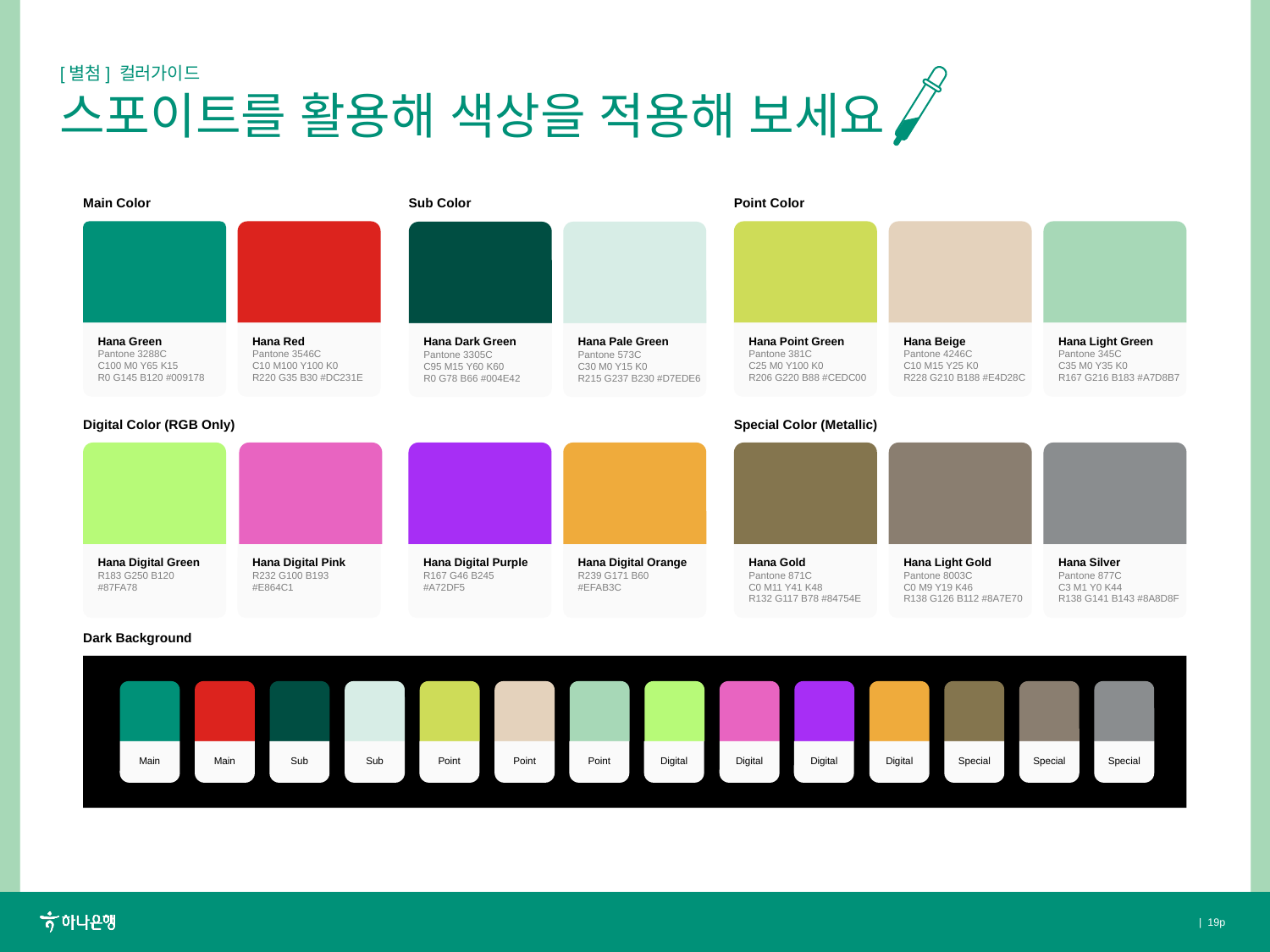

[별첨] 컬러가이드

스포이트를 활용해 색상을 적용해 보세요
Main Color
Sub Color
Point Color

Hana Green
Pantone 3288C
C100 M0 Y65 K15
R0 G145 B120 #009178
Hana Red
Pantone 3546C
C10 M100 Y100 K0
R220 G35 B30 #DC231E
Hana Point Green
Pantone 381C
C25 M0 Y100 K0
R206 G220 B88 #CEDC00
Hana Beige
Pantone 4246C
C10 M15 Y25 K0
R228 G210 B188 #E4D28C
Hana Light Green
Pantone 345C
C35 M0 Y35 K0
R167 G216 B183 #A7D8B7
Hana Dark Green
Pantone 3305C
C95 M15 Y60 K60
R0 G78 B66 #004E42
Hana Pale Green
Pantone 573C
C30 M0 Y15 K0
R215 G237 B230 #D7EDE6
Digital Color (RGB Only)
Special Color (Metallic)

Hana Digital Green
R183 G250 B120
#87FA78
Hana Digital Pink
R232 G100 B193
#E864C1
Hana Digital Purple
R167 G46 B245
#A72DF5
Hana Digital Orange
R239 G171 B60
#EFAB3C
Hana Gold
Pantone 871C
C0 M11 Y41 K48
R132 G117 B78 #84754E
Hana Light Gold
Pantone 8003C
C0 M9 Y19 K46
R138 G126 B112 #8A7E70
Hana Silver
Pantone 877C
C3 M1 Y0 K44
R138 G141 B143 #8A8D8F
Dark Background

Main
Main
Sub
Sub
Point
Point
Point
Digital
Digital
Digital
Digital
Special
Special
Special